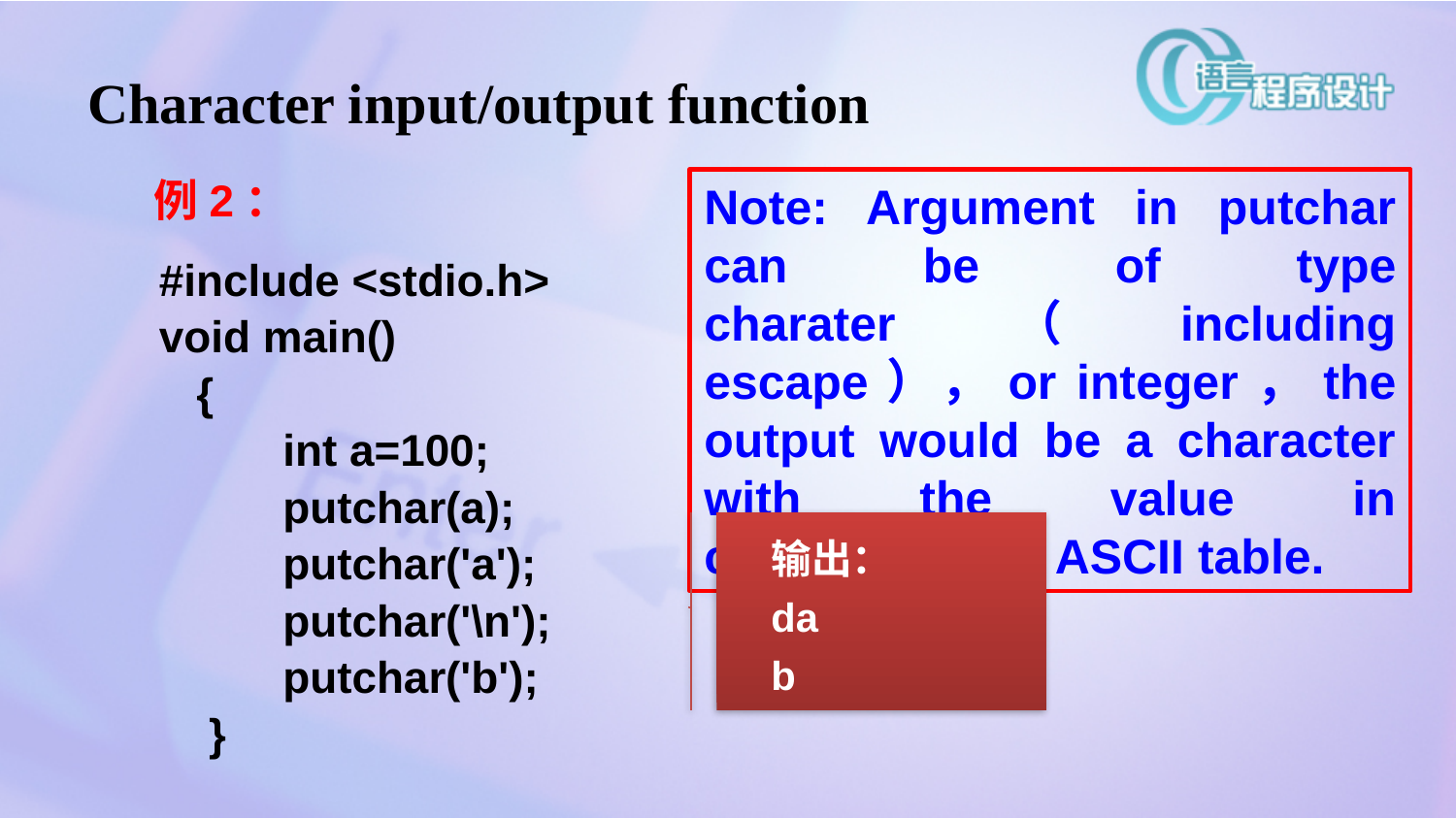

Character input/output function
Note: Argument in putchar can be of type charater（including escape），or integer，the output would be a character with the value in corresponding ASCII table.
例2：
#include <stdio.h>
void main()
   {
          int a=100;
          putchar(a);
          putchar('a');
          putchar('\n');
          putchar('b');
    }
输出：
da
b